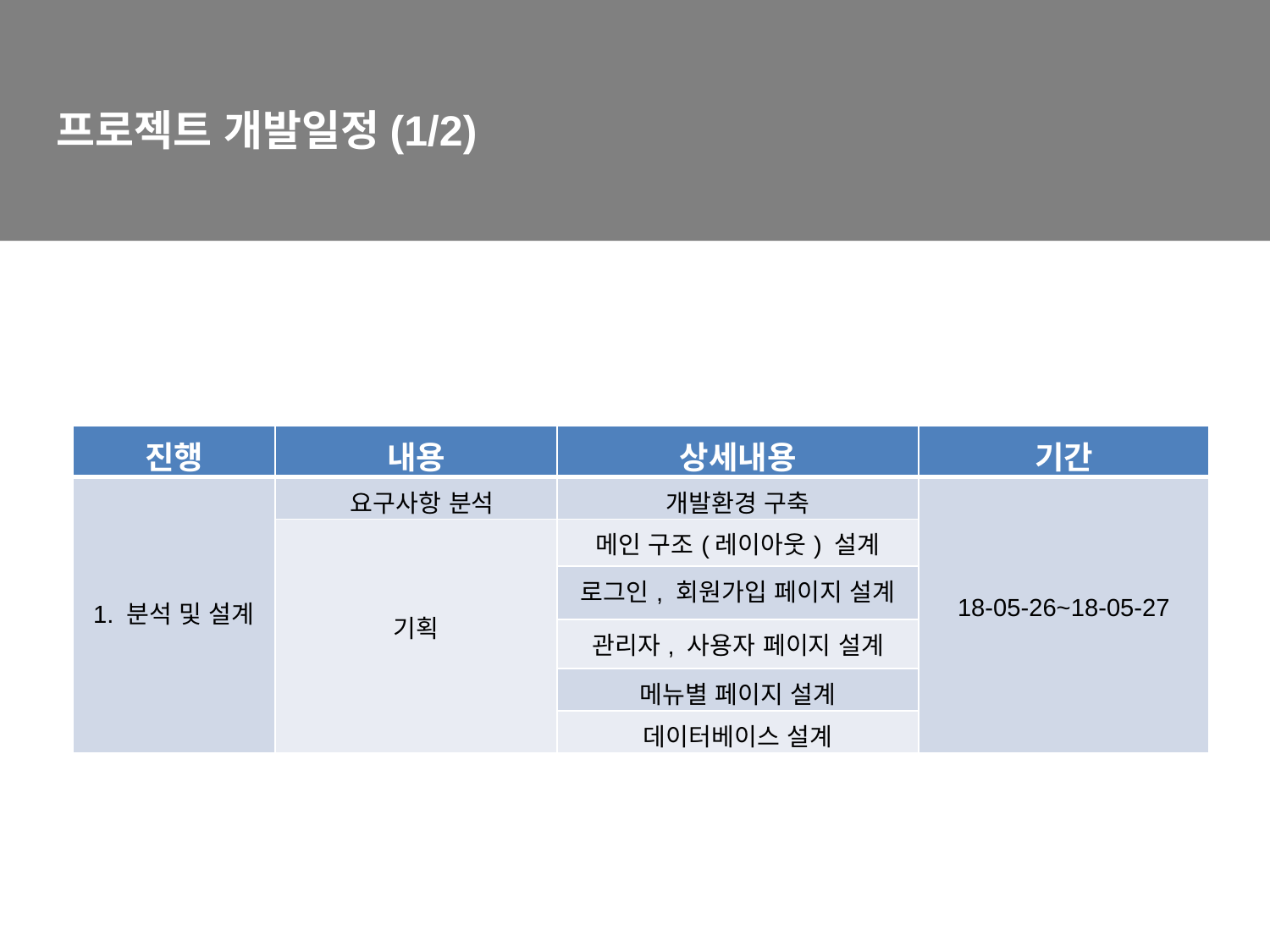

프로젝트 개발일정(1/2)

| 진행 | 내용 | 상세내용 | 기간 |
| --- | --- | --- | --- |
| 1. 분석 및 설계 | 요구사항 분석 | 개발환경 구축 | 18-05-26~18-05-27 |
|  | 기획 | 메인 구조(레이아웃) 설계 |  |
|  |  | 로그인, 회원가입 페이지 설계 |  |
|  |  | 관리자, 사용자 페이지 설계 |  |
|  |  | 메뉴별 페이지 설계 |  |
|  |  | 데이터베이스 설계 |  |